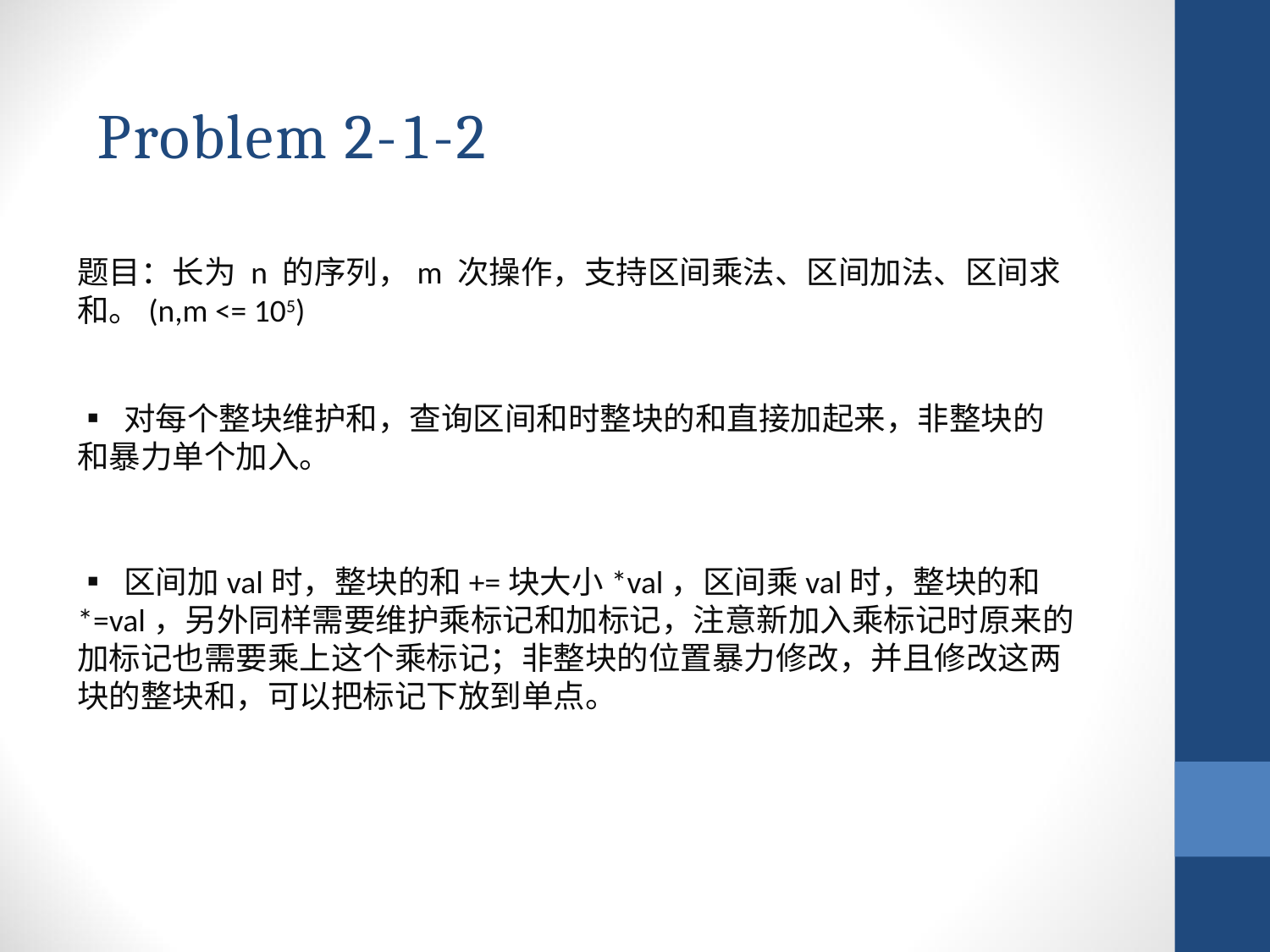

Problem 2-1-2
题目：长为 n 的序列，m 次操作，支持区间乘法、区间加法、区间求和。(n,m <= 105)
▪ 对每个整块维护和，查询区间和时整块的和直接加起来，非整块的和暴力单个加入。
▪ 区间加val时，整块的和+=块大小*val，区间乘val时，整块的和*=val，另外同样需要维护乘标记和加标记，注意新加入乘标记时原来的加标记也需要乘上这个乘标记；非整块的位置暴力修改，并且修改这两块的整块和，可以把标记下放到单点。